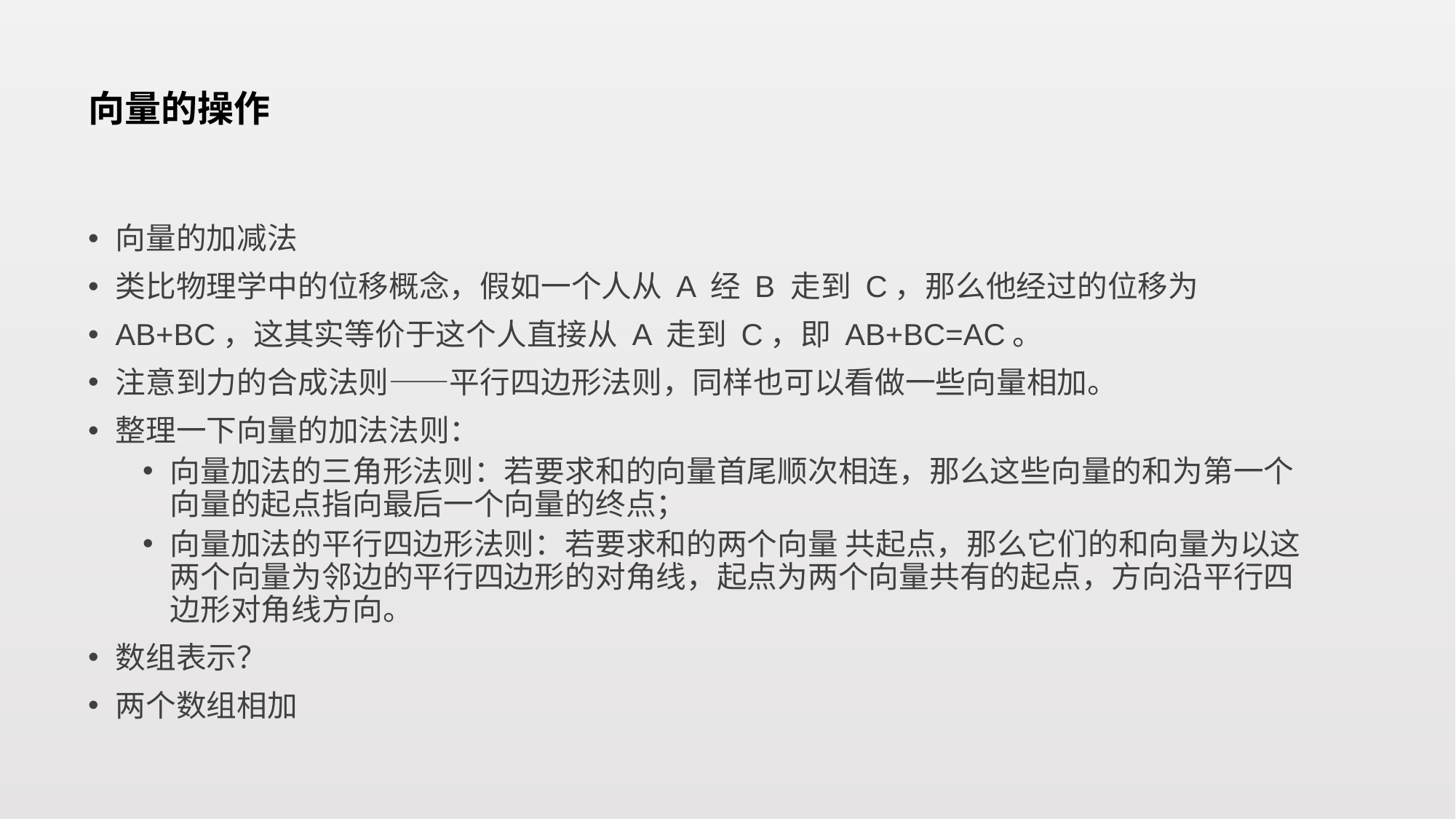

# 向量的操作
向量的加减法
类比物理学中的位移概念，假如一个人从 A 经 B 走到 C，那么他经过的位移为
AB+BC，这其实等价于这个人直接从 A 走到 C，即 AB+BC=AC。
注意到力的合成法则——平行四边形法则，同样也可以看做一些向量相加。
整理一下向量的加法法则：
向量加法的三角形法则：若要求和的向量首尾顺次相连，那么这些向量的和为第一个向量的起点指向最后一个向量的终点；
向量加法的平行四边形法则：若要求和的两个向量 共起点，那么它们的和向量为以这两个向量为邻边的平行四边形的对角线，起点为两个向量共有的起点，方向沿平行四边形对角线方向。
数组表示？
两个数组相加